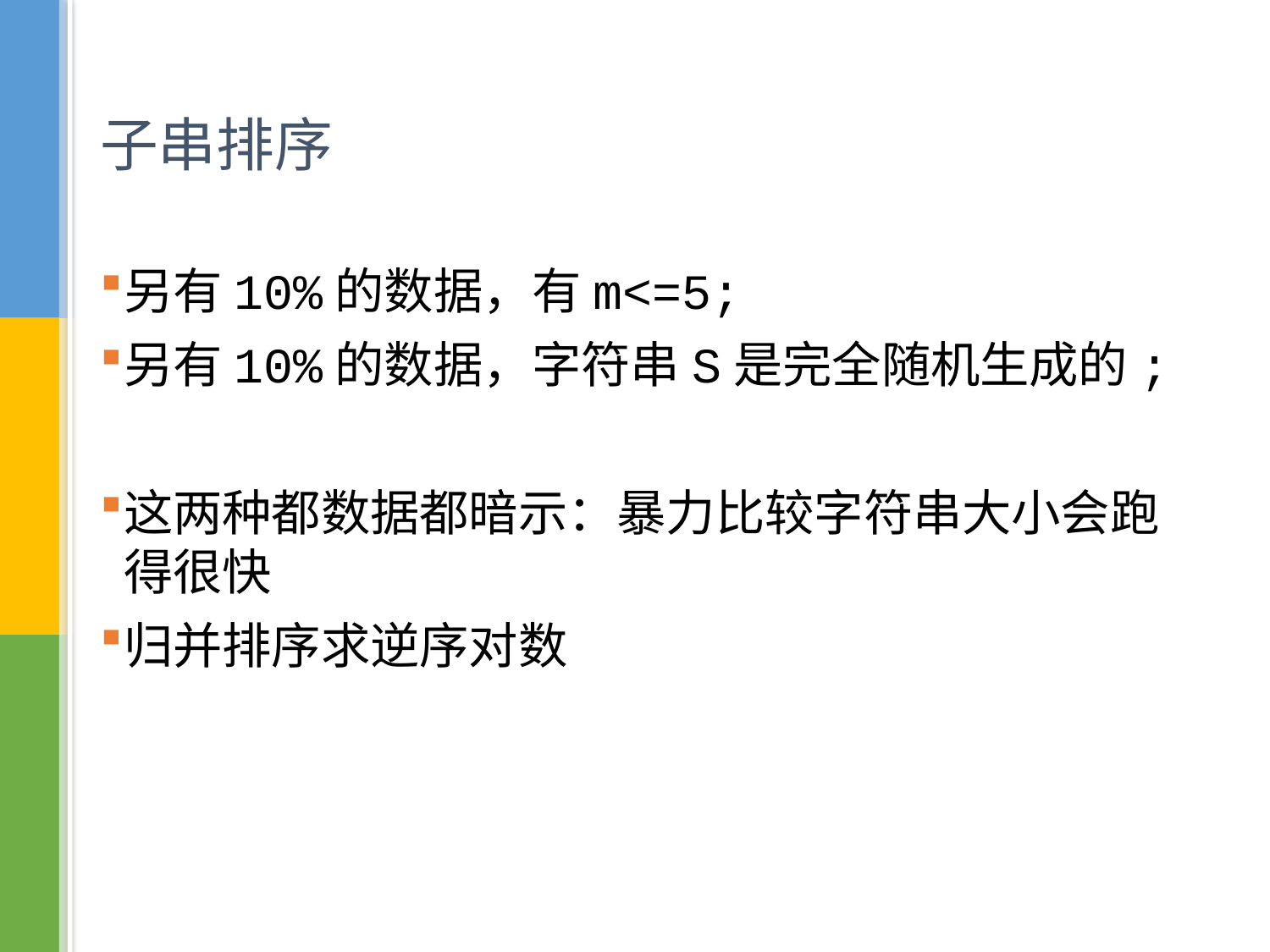

# 子串排序
另有10%的数据，有m<=5;
另有10%的数据，字符串S是完全随机生成的;

这两种都数据都暗示：暴力比较字符串大小会跑得很快
归并排序求逆序对数